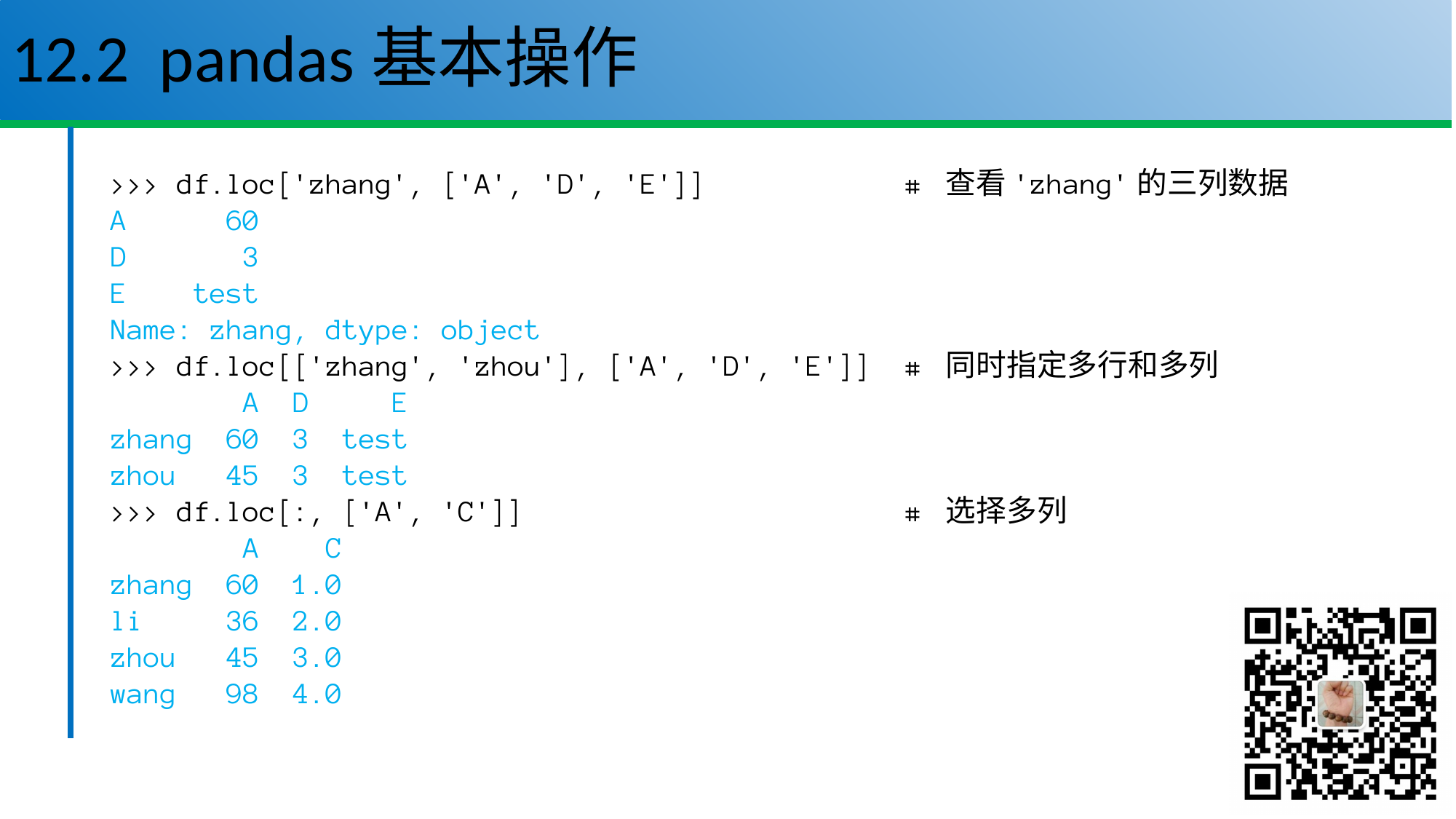

# 12.2  pandas基本操作
>>> df.loc['zhang', ['A', 'D', 'E']]            # 查看'zhang'的三列数据
A      60
D       3
E    test
Name: zhang, dtype: object
>>> df.loc[['zhang', 'zhou'], ['A', 'D', 'E']]  # 同时指定多行和多列
        A  D     E
zhang  60  3  test
zhou   45  3  test
>>> df.loc[:, ['A', 'C']]                       # 选择多列
        A    C
zhang  60  1.0
li     36  2.0
zhou   45  3.0
wang   98  4.0
44